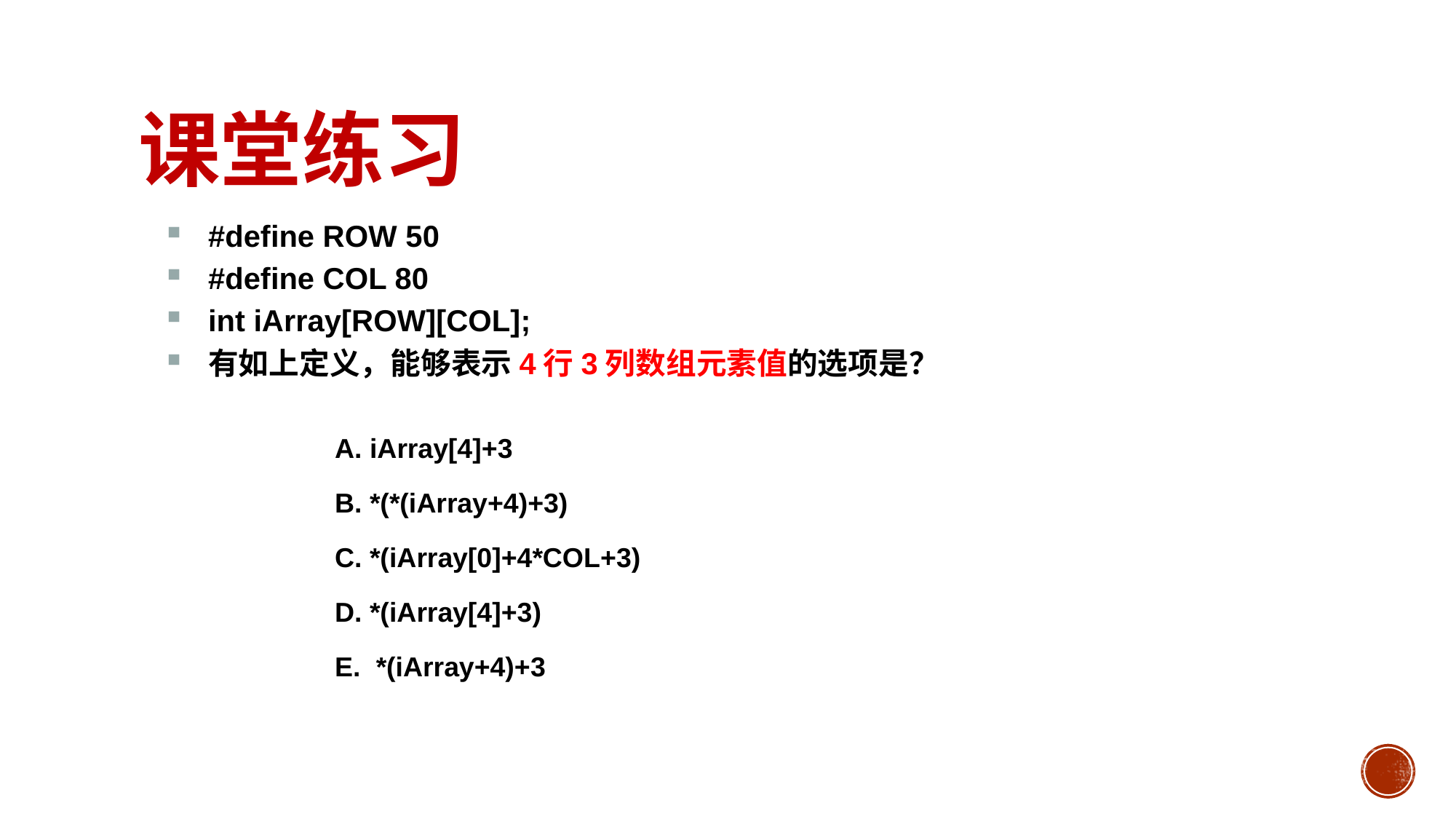

# 课堂练习
#define ROW 50
#define COL 80
int iArray[ROW][COL];
有如上定义，能够表示4行3列数组元素值的选项是？
A. iArray[4]+3
B. *(*(iArray+4)+3)
C. *(iArray[0]+4*COL+3)
D. *(iArray[4]+3)
E.  *(iArray+4)+3